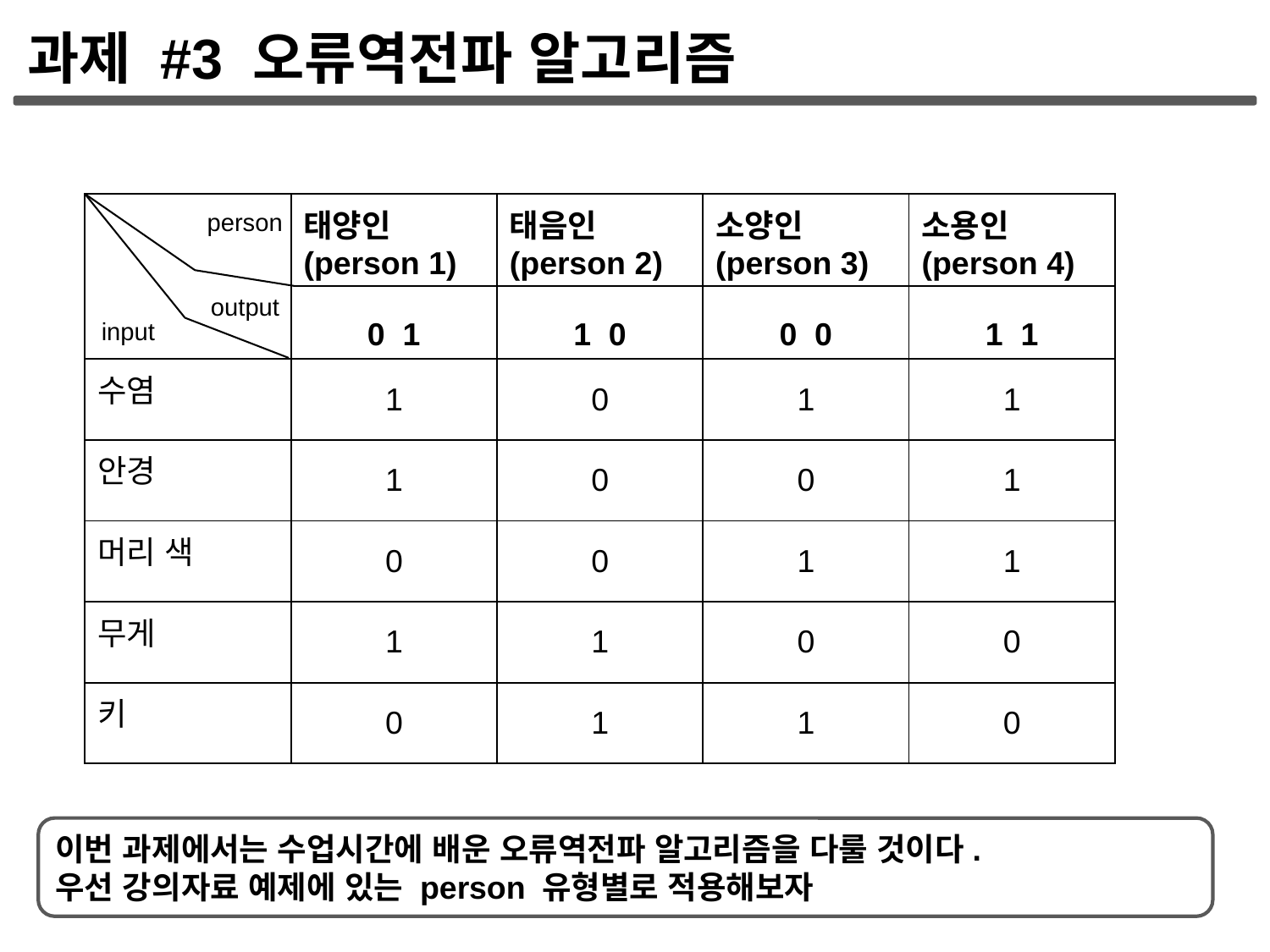

과제 #3 오류역전파 알고리즘

|  | 태양인 (person 1) 0 1 | 태음인 (person 2) 1 0 | 소양인(person 3) 0 0 | 소용인 (person 4) 1 1 |
| --- | --- | --- | --- | --- |
| 수염 | 1 | 0 | 1 | 1 |
| 안경 | 1 | 0 | 0 | 1 |
| 머리 색 | 0 | 0 | 1 | 1 |
| 무게 | 1 | 1 | 0 | 0 |
| 키 | 0 | 1 | 1 | 0 |
person
output
input
이번 과제에서는 수업시간에 배운 오류역전파 알고리즘을 다룰 것이다.
우선 강의자료 예제에 있는 person 유형별로 적용해보자